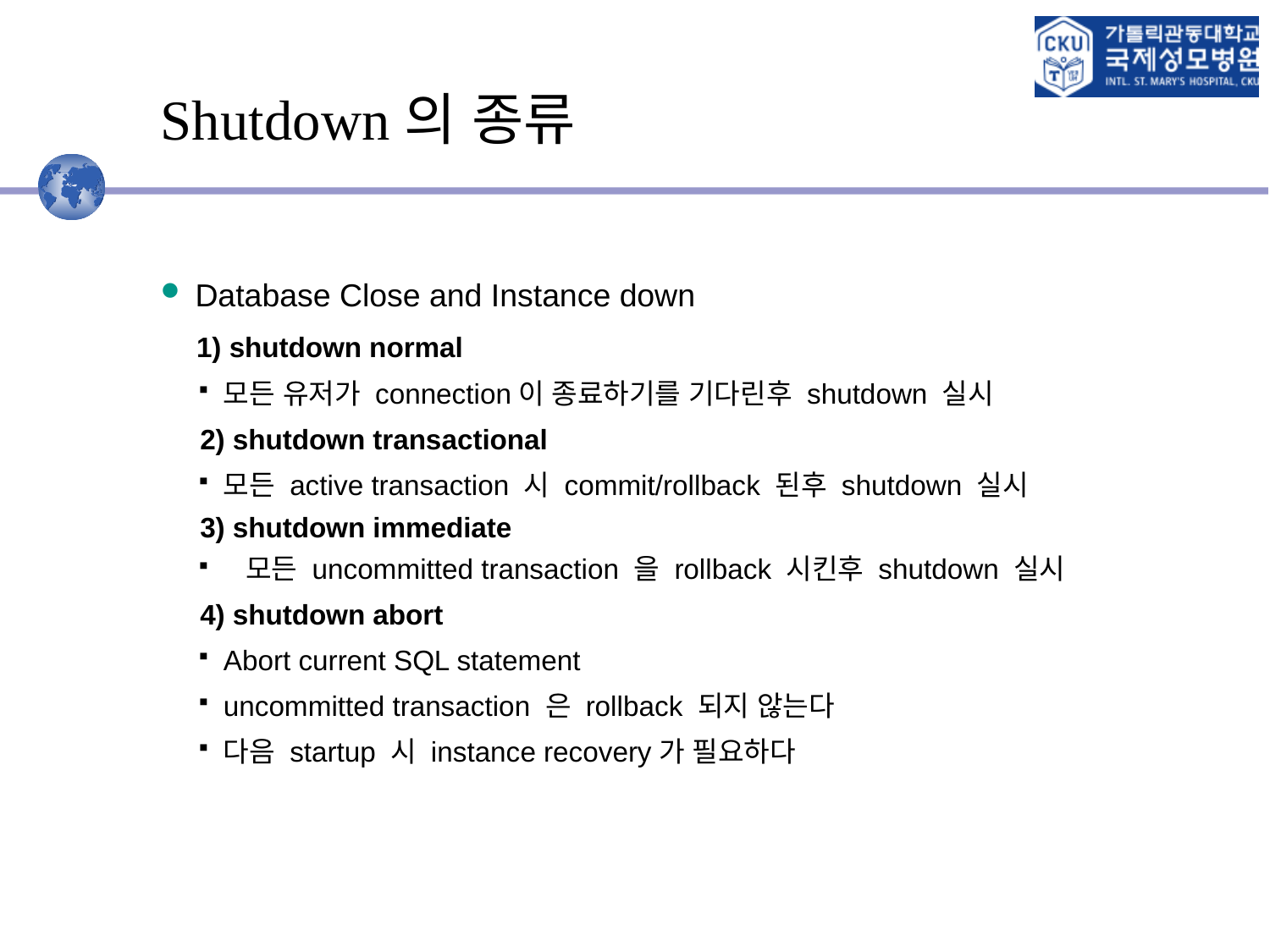

# Shutdown의 종류
 Database Close and Instance down
    1) shutdown normal
모든 유저가 connection이 종료하기를 기다린후 shutdown 실시
     2) shutdown transactional
모든 active transaction 시 commit/rollback 된후 shutdown 실시
     3) shutdown immediate
  모든 uncommitted transaction 을 rollback 시킨후 shutdown 실시
     4) shutdown abort
Abort current SQL statement
uncommitted transaction 은 rollback 되지 않는다
다음 startup 시 instance recovery가 필요하다